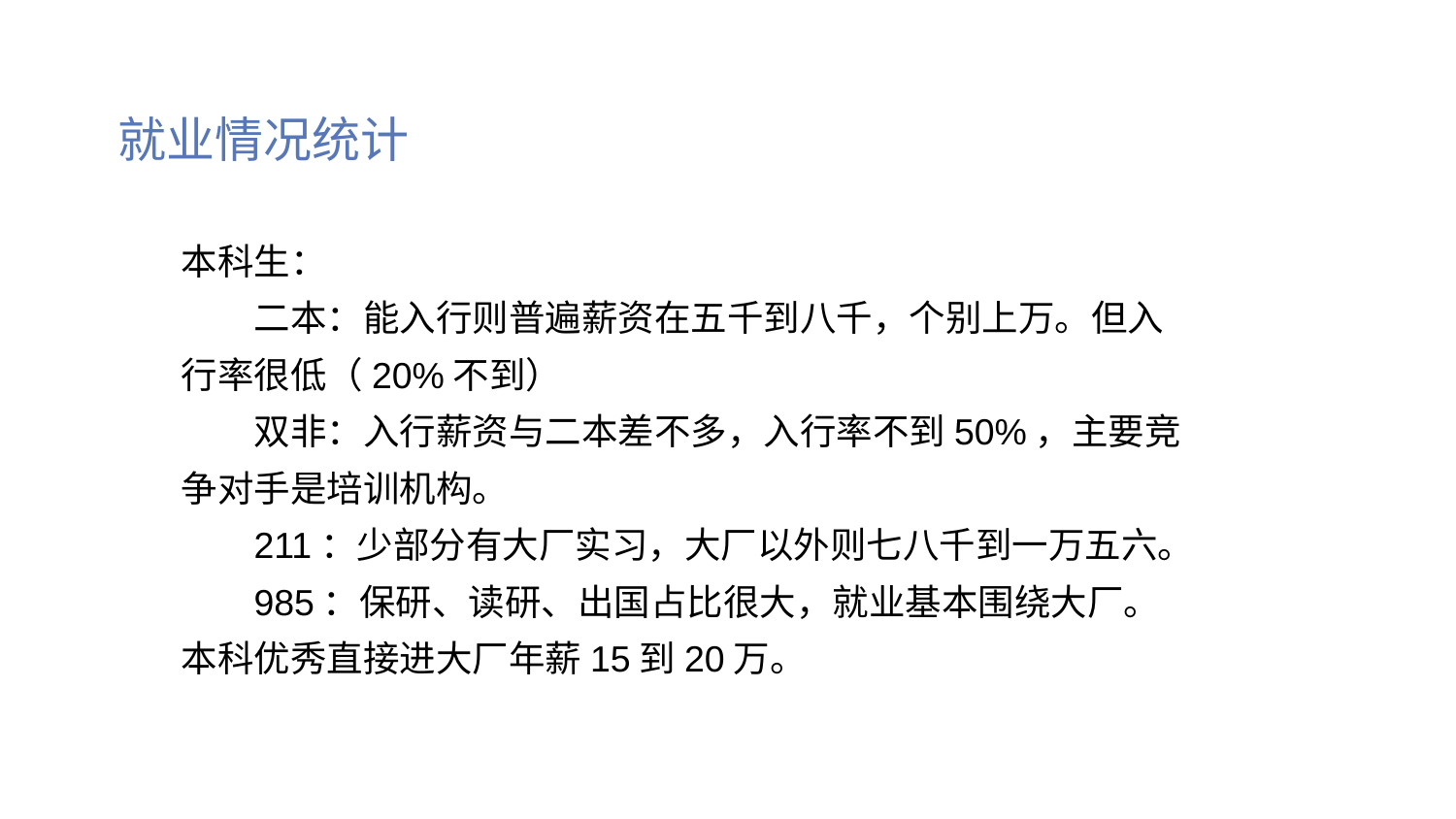

就业情况统计
本科生：
二本：能入行则普遍薪资在五千到八千，个别上万。但入行率很低（20%不到）
双非：入行薪资与二本差不多，入行率不到50%，主要竞争对手是培训机构。
211：少部分有大厂实习，大厂以外则七八千到一万五六。
985：保研、读研、出国占比很大，就业基本围绕大厂。本科优秀直接进大厂年薪15到20万。

添加标题内容
您的内容打在这里，或者通过复制您的文本后，在此框中选择粘贴，并选择只保留文字。